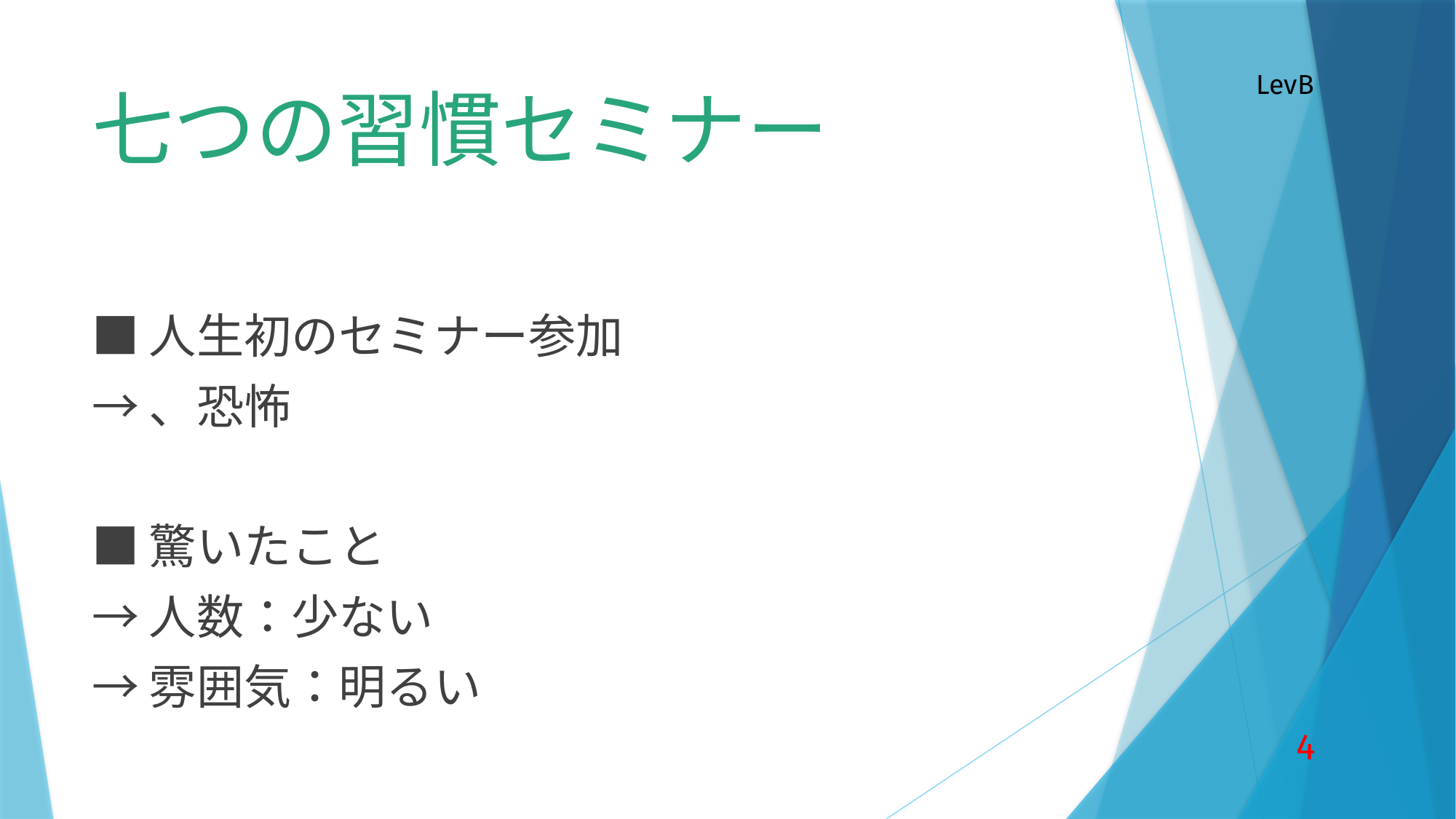

# 七つの習慣セミナー

■人生初のセミナー参加
→、恐怖

■驚いたこと
→人数：少ない
→雰囲気：明るい
4